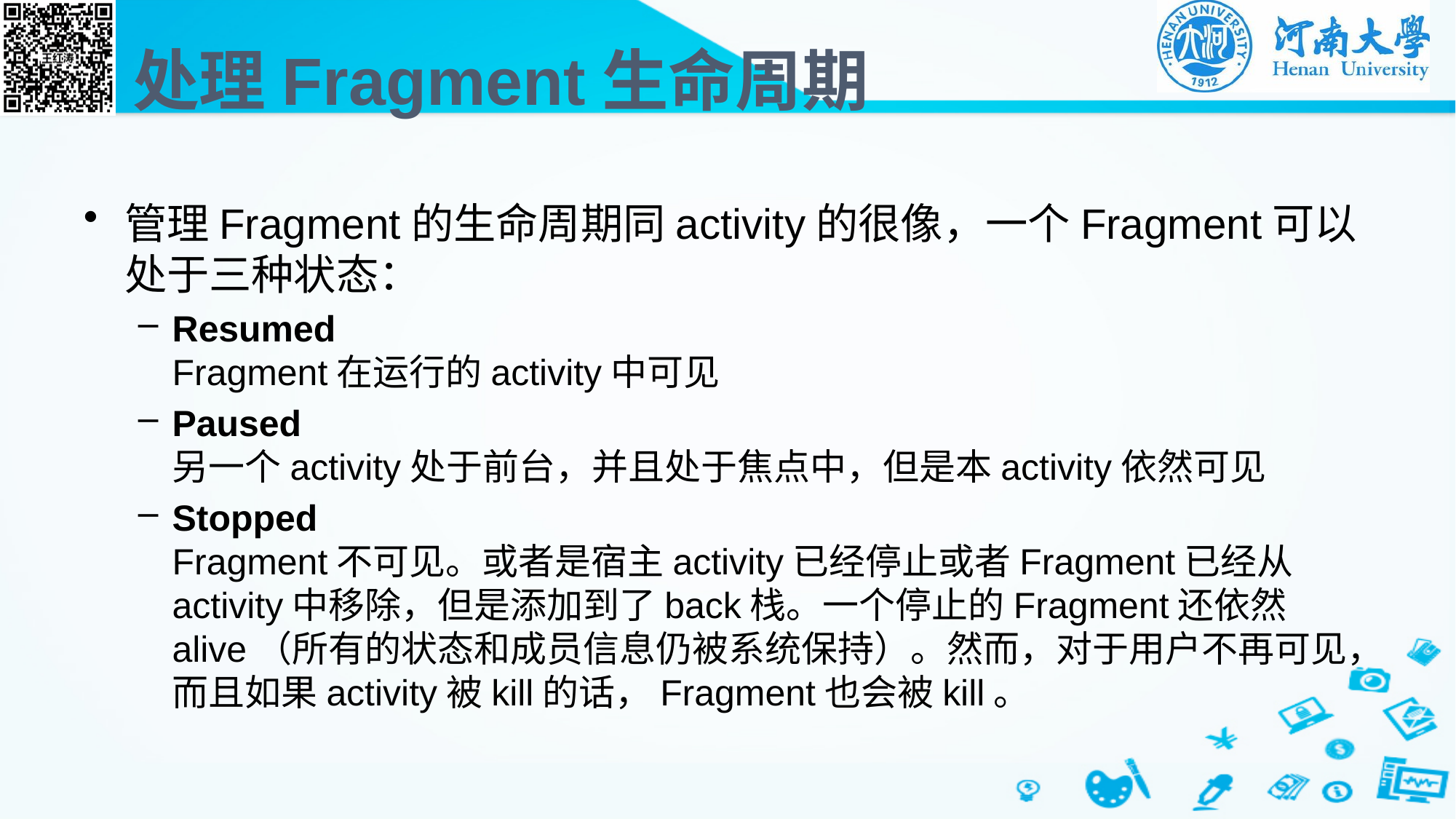

# 处理Fragment生命周期
管理Fragment的生命周期同activity的很像，一个Fragment可以处于三种状态：
Resumed
Fragment在运行的activity中可见
Paused
另一个activity处于前台，并且处于焦点中，但是本activity依然可见
Stopped
Fragment不可见。或者是宿主activity已经停止或者Fragment已经从activity中移除，但是添加到了back栈。一个停止的Fragment还依然alive（所有的状态和成员信息仍被系统保持）。然而，对于用户不再可见，而且如果activity被kill的话，Fragment也会被kill。